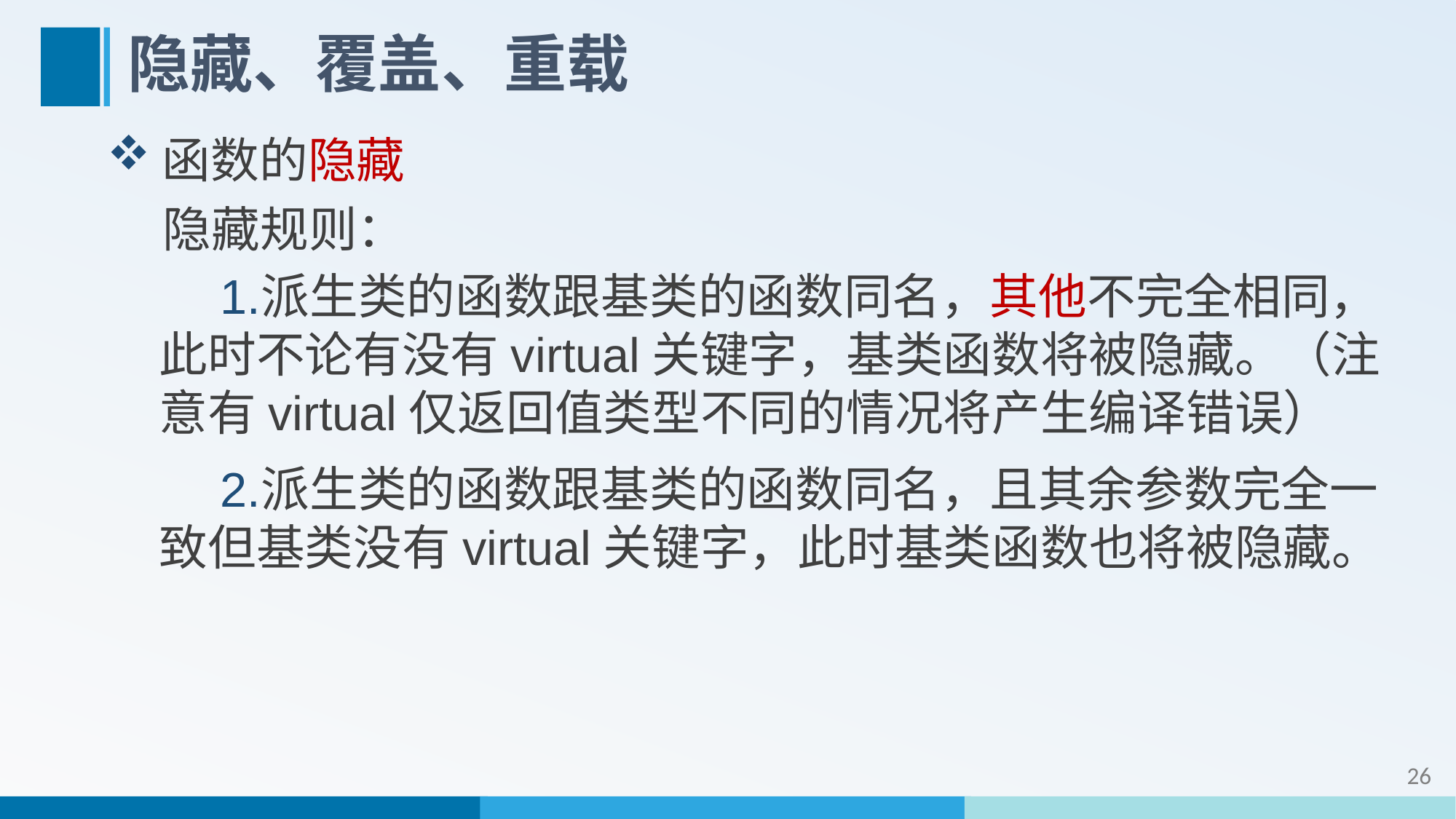

# 隐藏、覆盖、重载
函数的隐藏
    隐藏规则：
派生类的函数跟基类的函数同名，其他不完全相同，此时不论有没有virtual关键字，基类函数将被隐藏。（注意有virtual仅返回值类型不同的情况将产生编译错误）
派生类的函数跟基类的函数同名，且其余参数完全一致但基类没有virtual关键字，此时基类函数也将被隐藏。